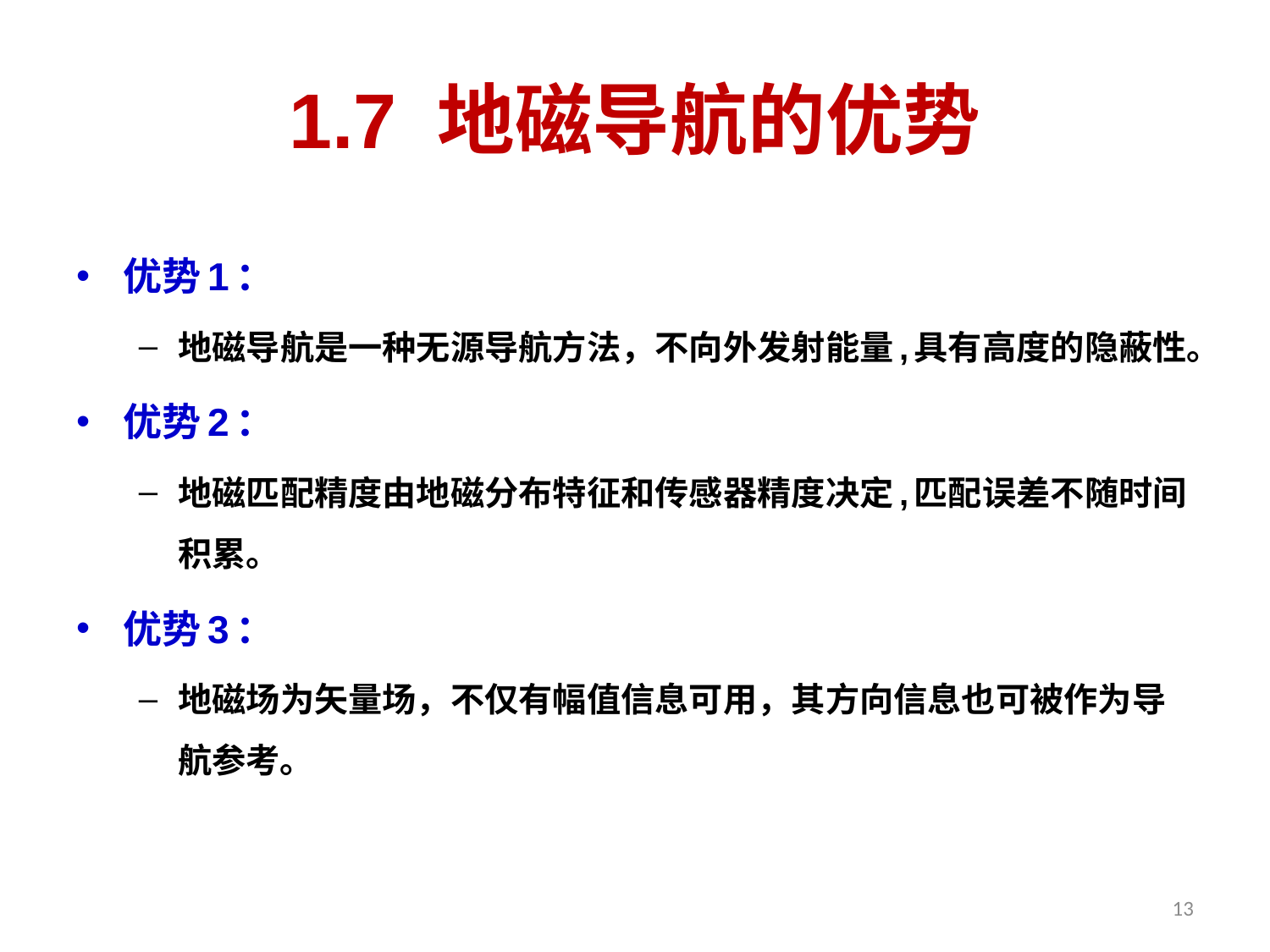

# 1.7 地磁导航的优势
优势1：
地磁导航是一种无源导航方法，不向外发射能量,具有高度的隐蔽性。
优势2：
地磁匹配精度由地磁分布特征和传感器精度决定,匹配误差不随时间积累。
优势3：
地磁场为矢量场，不仅有幅值信息可用，其方向信息也可被作为导航参考。

13